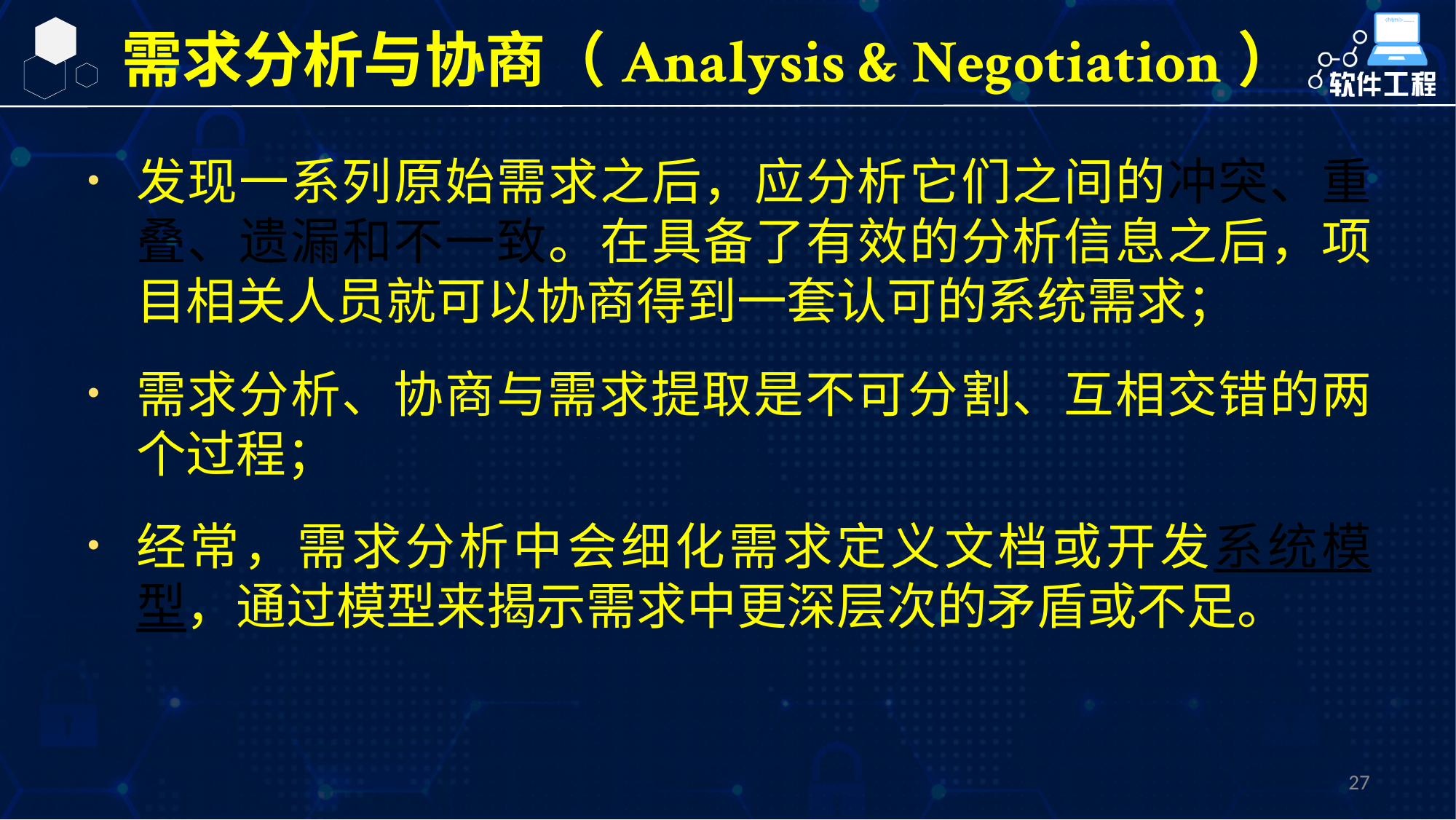

需求分析与协商（Analysis & Negotiation）
发现一系列原始需求之后，应分析它们之间的冲突、重叠、遗漏和不一致。在具备了有效的分析信息之后，项目相关人员就可以协商得到一套认可的系统需求；
需求分析、协商与需求提取是不可分割、互相交错的两个过程；
经常，需求分析中会细化需求定义文档或开发系统模型，通过模型来揭示需求中更深层次的矛盾或不足。
27